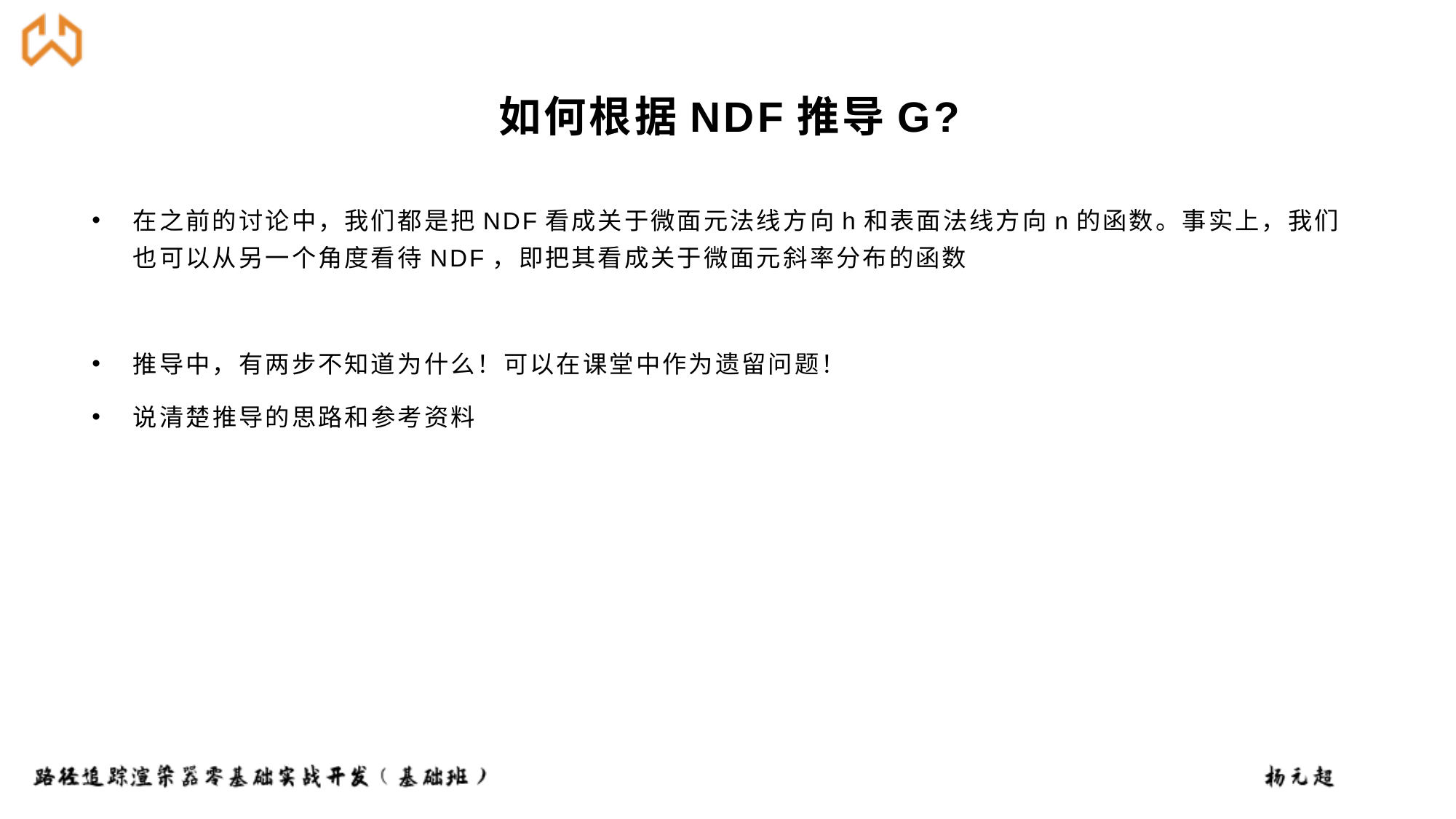

# 如何根据NDF推导G?
在之前的讨论中，我们都是把NDF看成关于微面元法线方向h和表面法线方向n的函数。事实上，我们也可以从另一个角度看待NDF，即把其看成关于微面元斜率分布的函数

推导中，有两步不知道为什么！可以在课堂中作为遗留问题！
说清楚推导的思路和参考资料